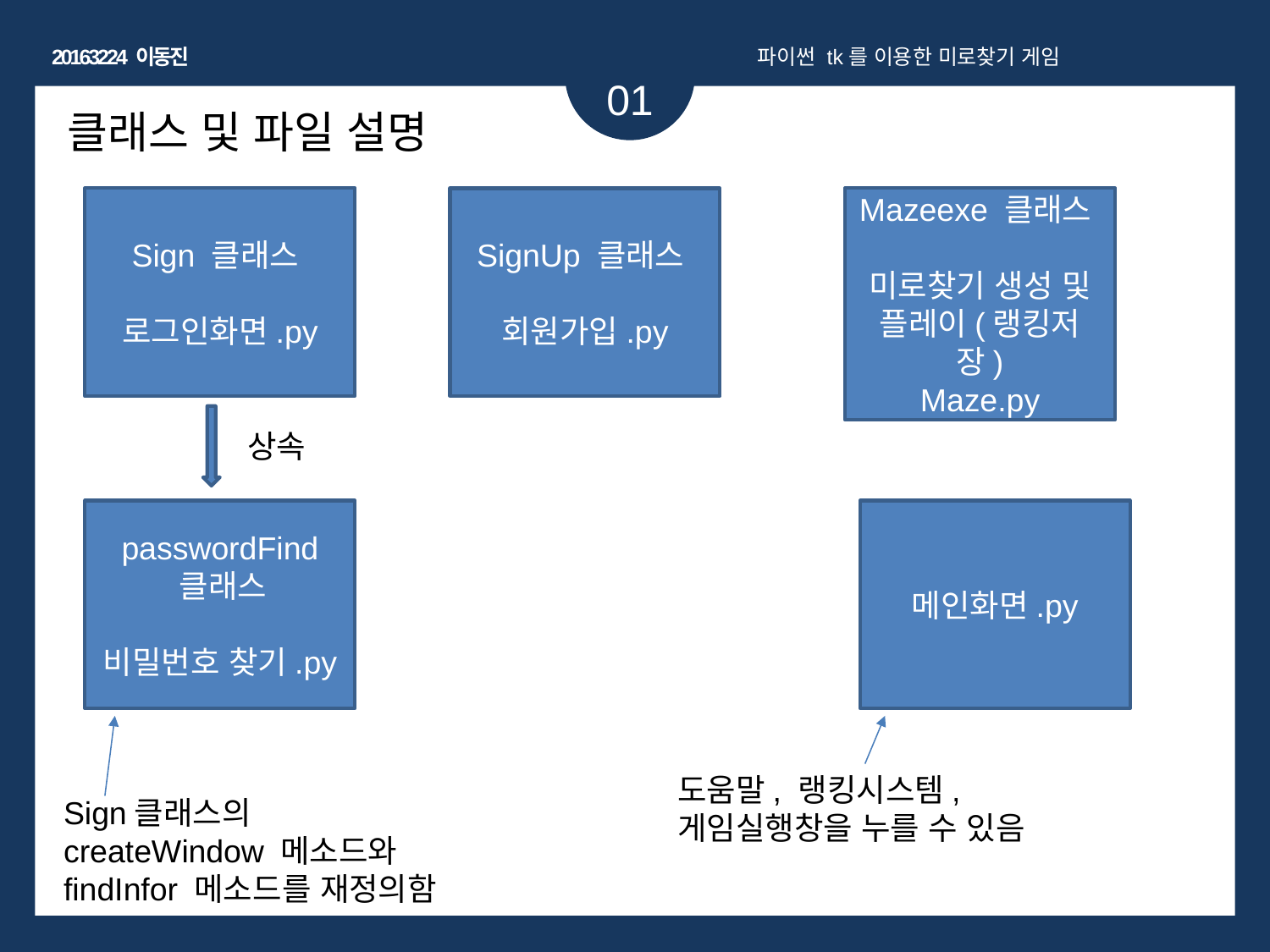

20163224 이동진
파이썬 tk를 이용한 미로찾기 게임
01

클래스 및 파일 설명
Sign 클래스

로그인화면.py
Mazeexe 클래스

미로찾기 생성 및 플레이(랭킹저장)
Maze.py
SignUp 클래스

회원가입.py

상속
passwordFind
 클래스

비밀번호 찾기.py
메인화면.py
도움말, 랭킹시스템, 게임실행창을 누를 수 있음
Sign클래스의
createWindow 메소드와
findInfor 메소드를 재정의함